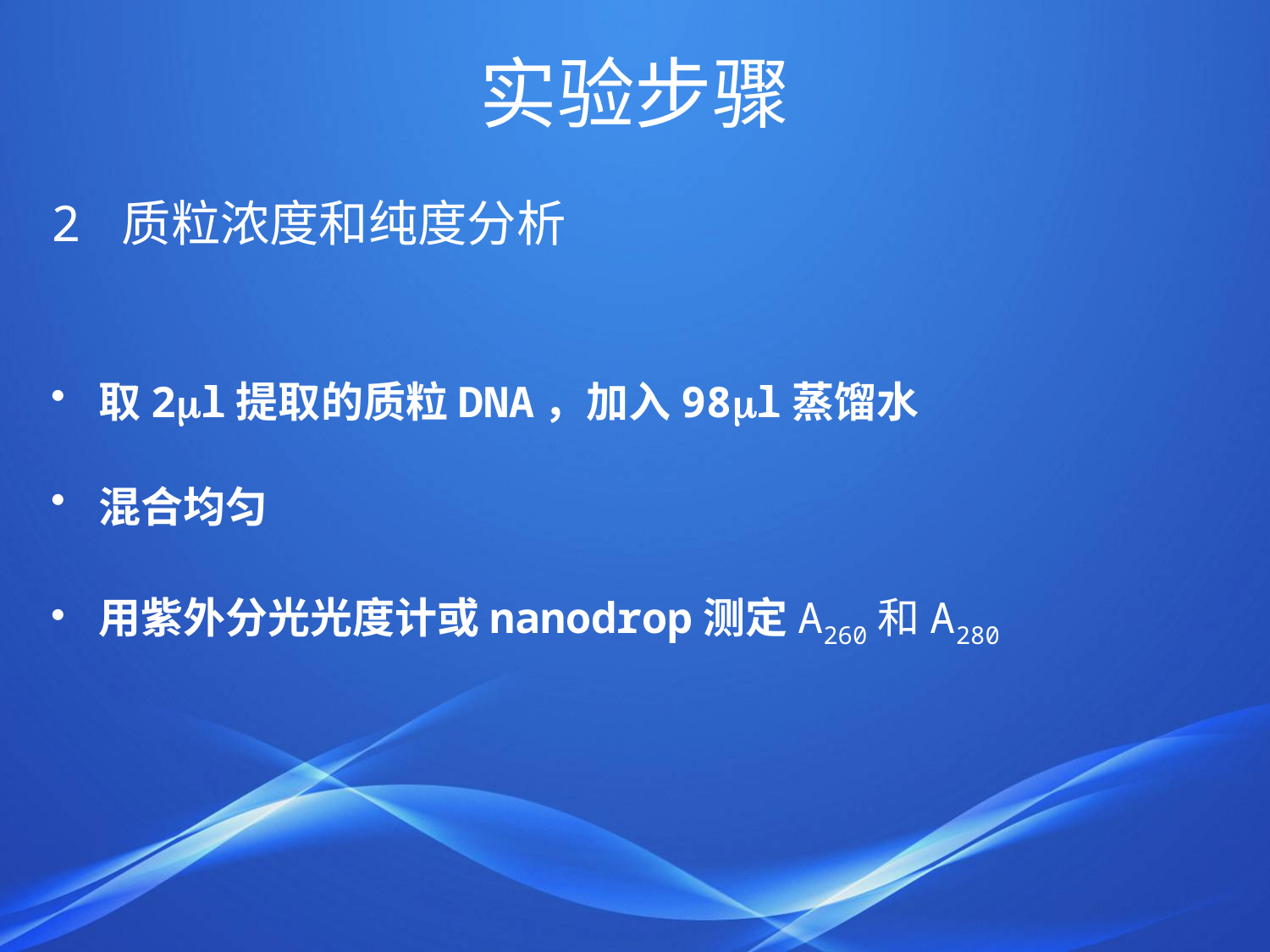

# 实验步骤
2 质粒浓度和纯度分析

取2μl提取的质粒DNA，加入98μl蒸馏水
混合均匀
用紫外分光光度计或nanodrop测定A260和A280